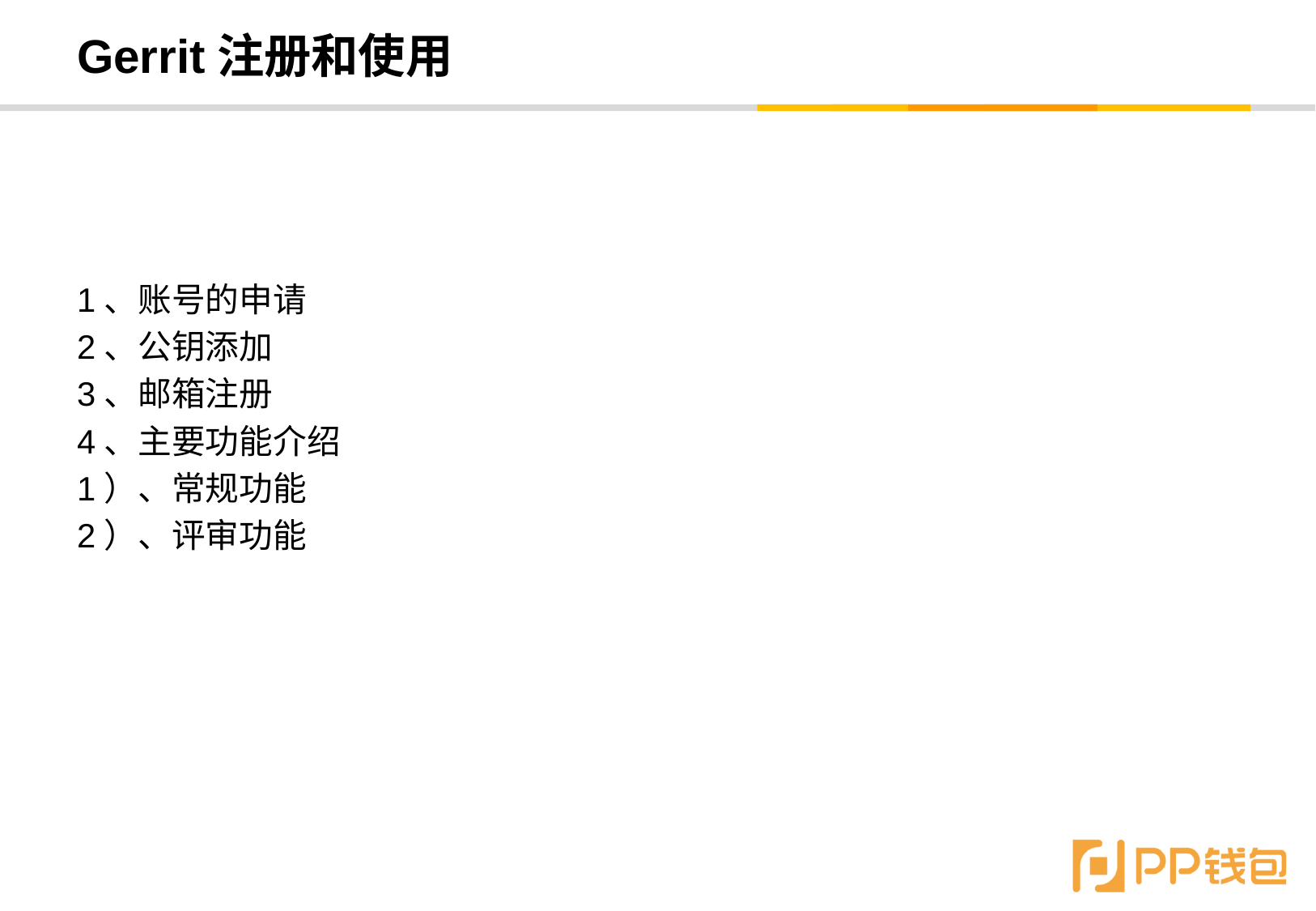

# Gerrit注册和使用

1、账号的申请
2、公钥添加
3、邮箱注册
4、主要功能介绍
1）、常规功能
2）、评审功能